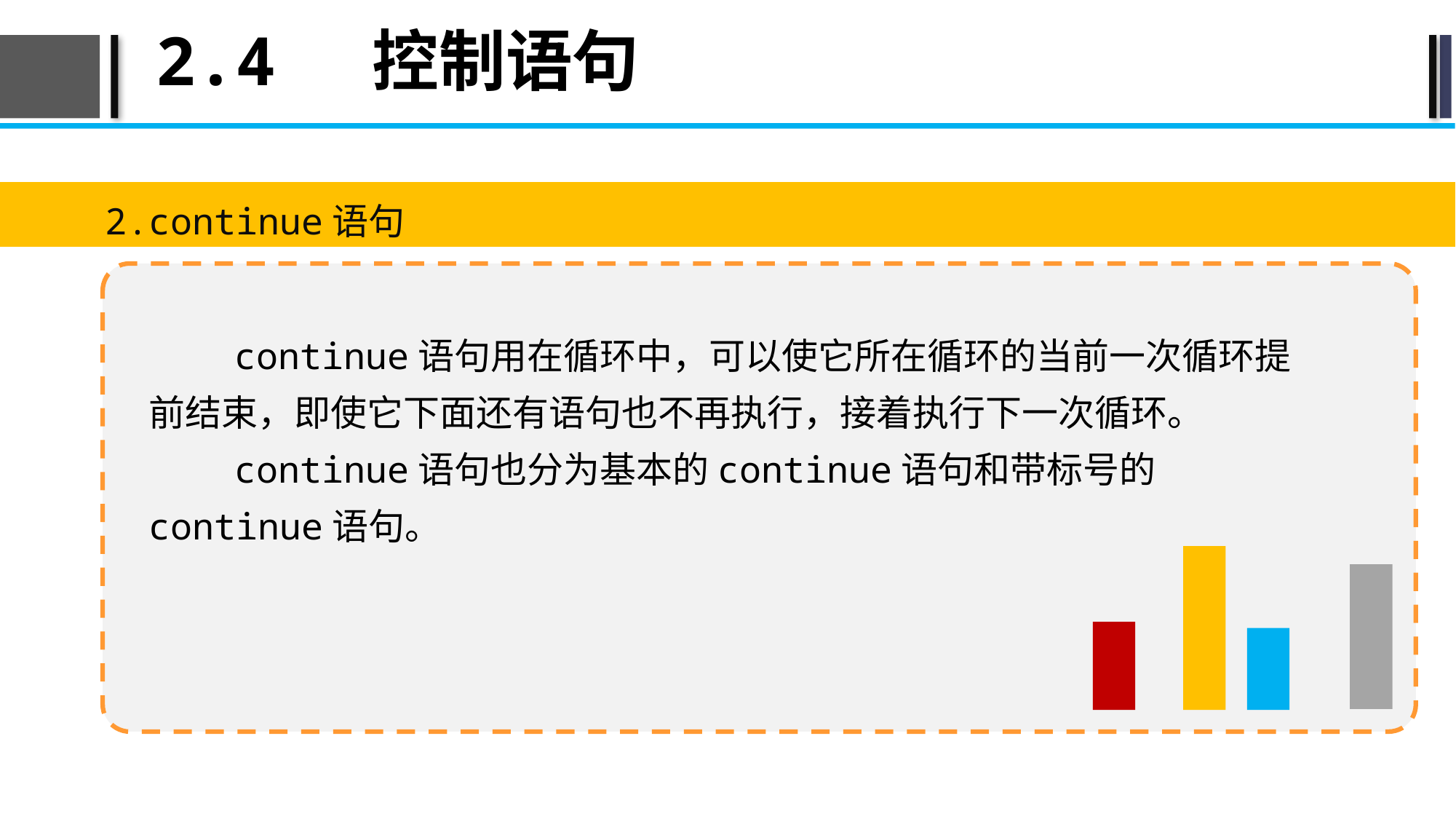

# 2.4  控制语句

2.continue语句

continue语句用在循环中，可以使它所在循环的当前一次循环提前结束，即使它下面还有语句也不再执行，接着执行下一次循环。
continue语句也分为基本的continue语句和带标号的continue语句。